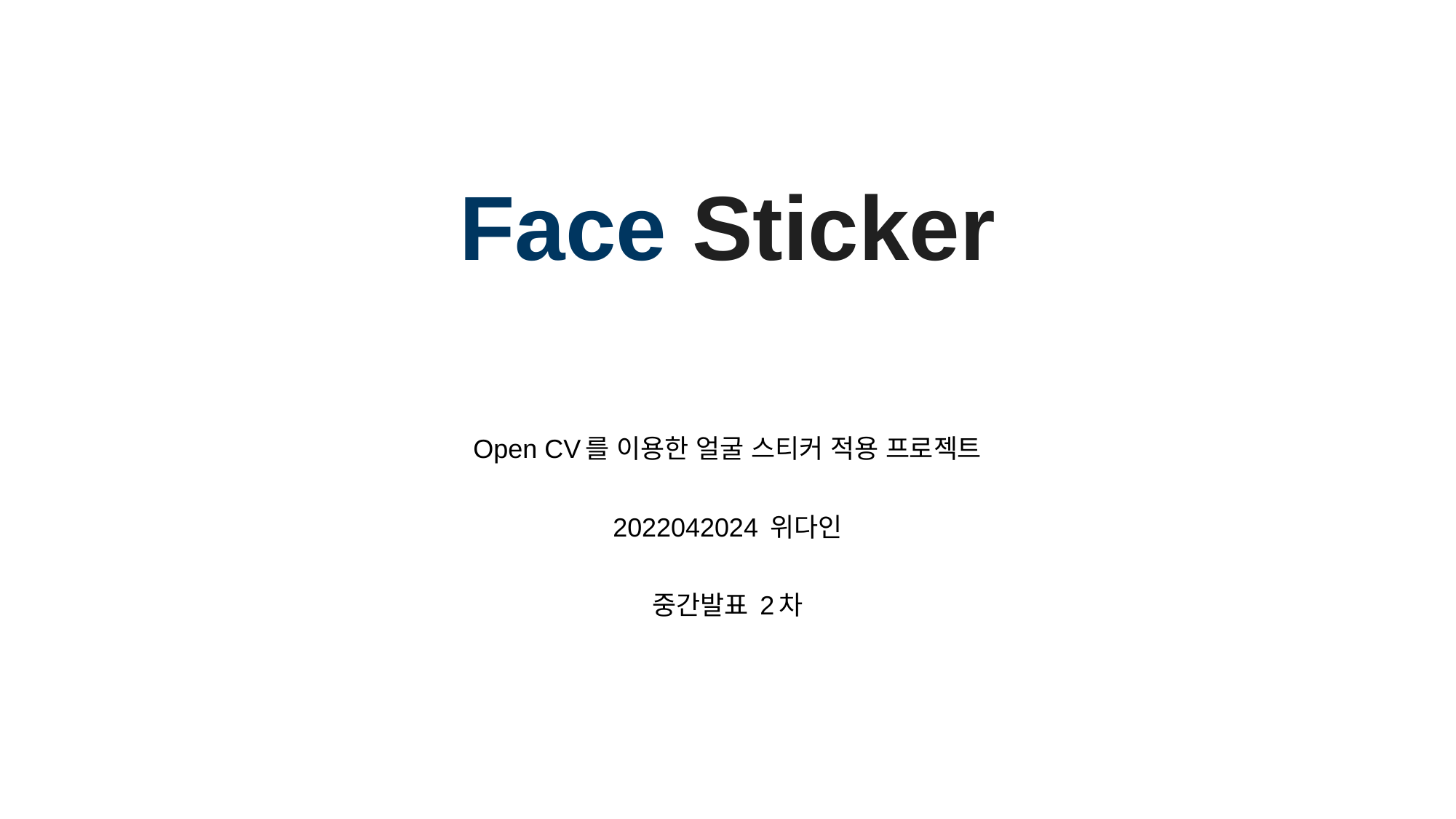

# Face Sticker
Open CV를 이용한 얼굴 스티커 적용 프로젝트

2022042024 위다인

중간발표 2차